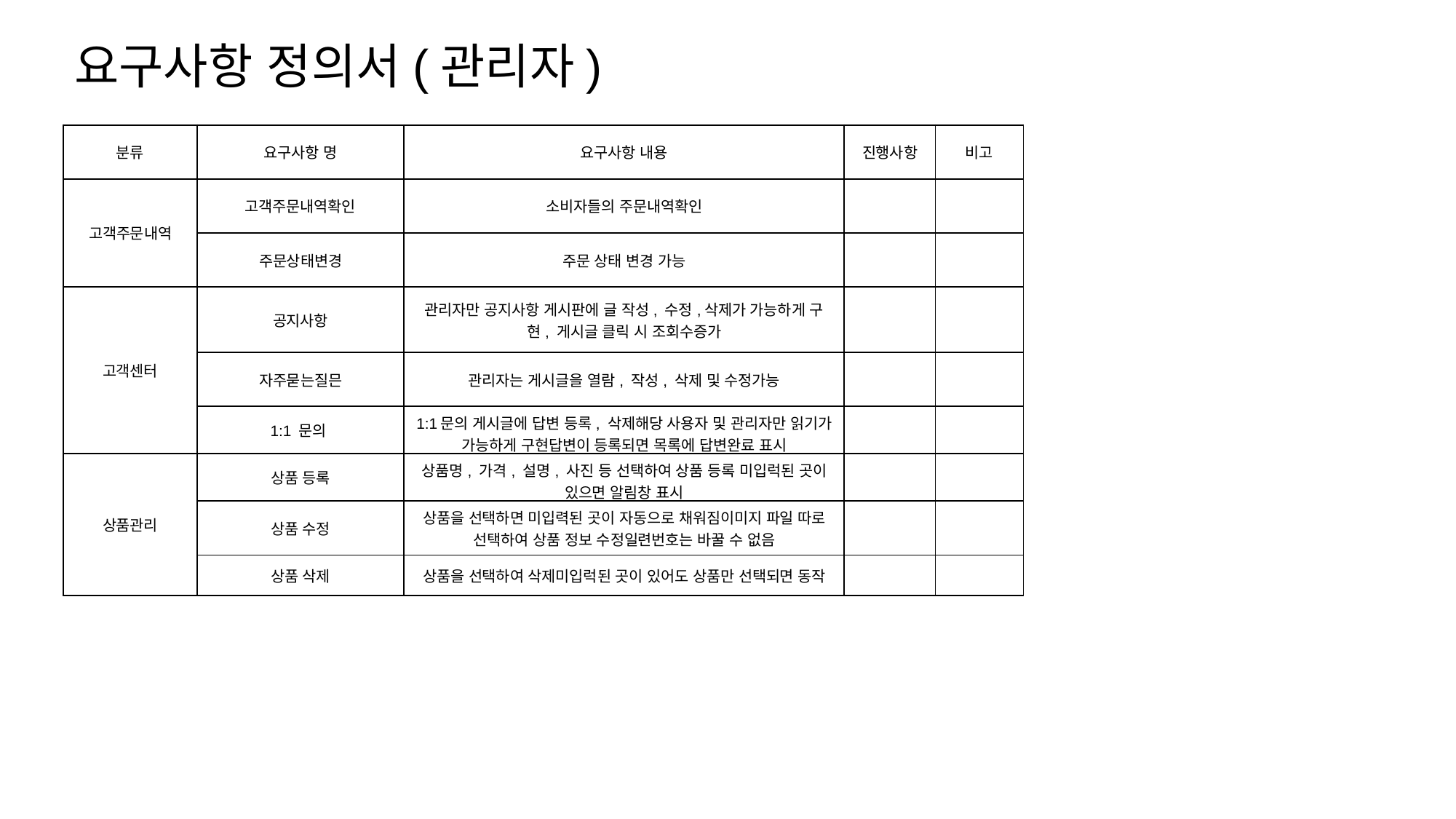

요구사항 정의서(관리자)
| 분류 | 요구사항 명 | 요구사항 내용 | 진행사항 | 비고 |
| --- | --- | --- | --- | --- |
| 고객주문내역 | 고객주문내역확인 | 소비자들의 주문내역확인 |  |  |
|  | 주문상태변경 | 주문 상태 변경 가능 |  |  |
| 고객센터 | 공지사항 | 관리자만 공지사항 게시판에 글 작성, 수정,삭제가 가능하게 구현, 게시글 클릭 시 조회수증가 |  |  |
|  | 자주묻는질믄 | 관리자는 게시글을 열람, 작성, 삭제 및 수정가능 |  |  |
|  | 1:1 문의 | 1:1문의 게시글에 답변 등록, 삭제해당 사용자 및 관리자만 읽기가 가능하게 구현답변이 등록되면 목록에 답변완료 표시 |  |  |
| 상품관리 | 상품 등록 | 상품명, 가격, 설명, 사진 등 선택하여 상품 등록 미입럭된 곳이 있으면 알림창 표시 |  |  |
|  | 상품 수정 | 상품을 선택하면 미입력된 곳이 자동으로 채워짐이미지 파일 따로 선택하여 상품 정보 수정일련번호는 바꿀 수 없음 |  |  |
|  | 상품 삭제 | 상품을 선택하여 삭제미입럭된 곳이 있어도 상품만 선택되면 동작 |  |  |